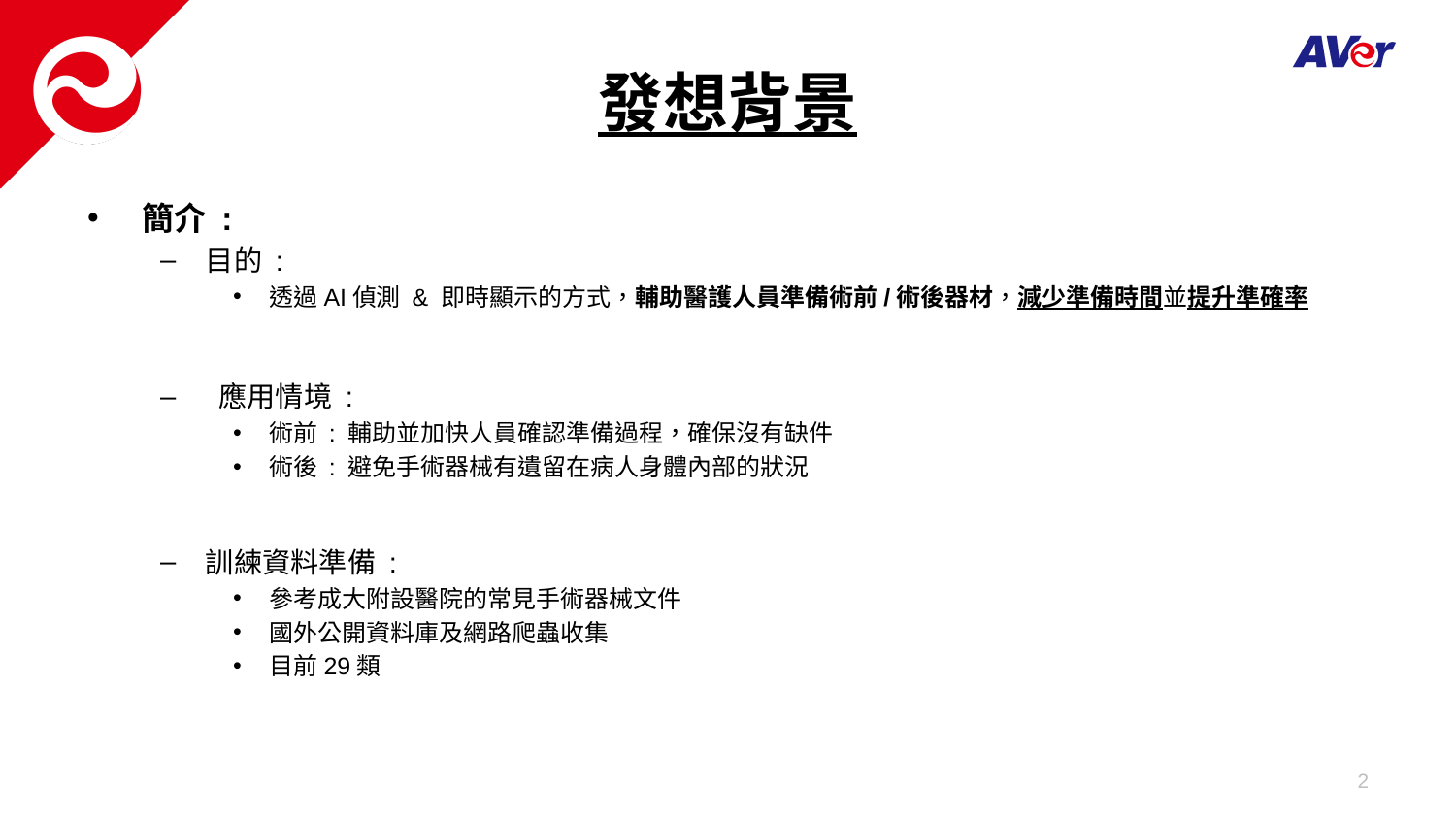

# 發想背景
簡介 :
目的 :
透過AI偵測 & 即時顯示的方式，輔助醫護人員準備術前/術後器材，減少準備時間並提升準確率

 應用情境 :
術前 : 輔助並加快人員確認準備過程，確保沒有缺件
術後 : 避免手術器械有遺留在病人身體內部的狀況

訓練資料準備 :
參考成大附設醫院的常見手術器械文件
國外公開資料庫及網路爬蟲收集
目前29類

2